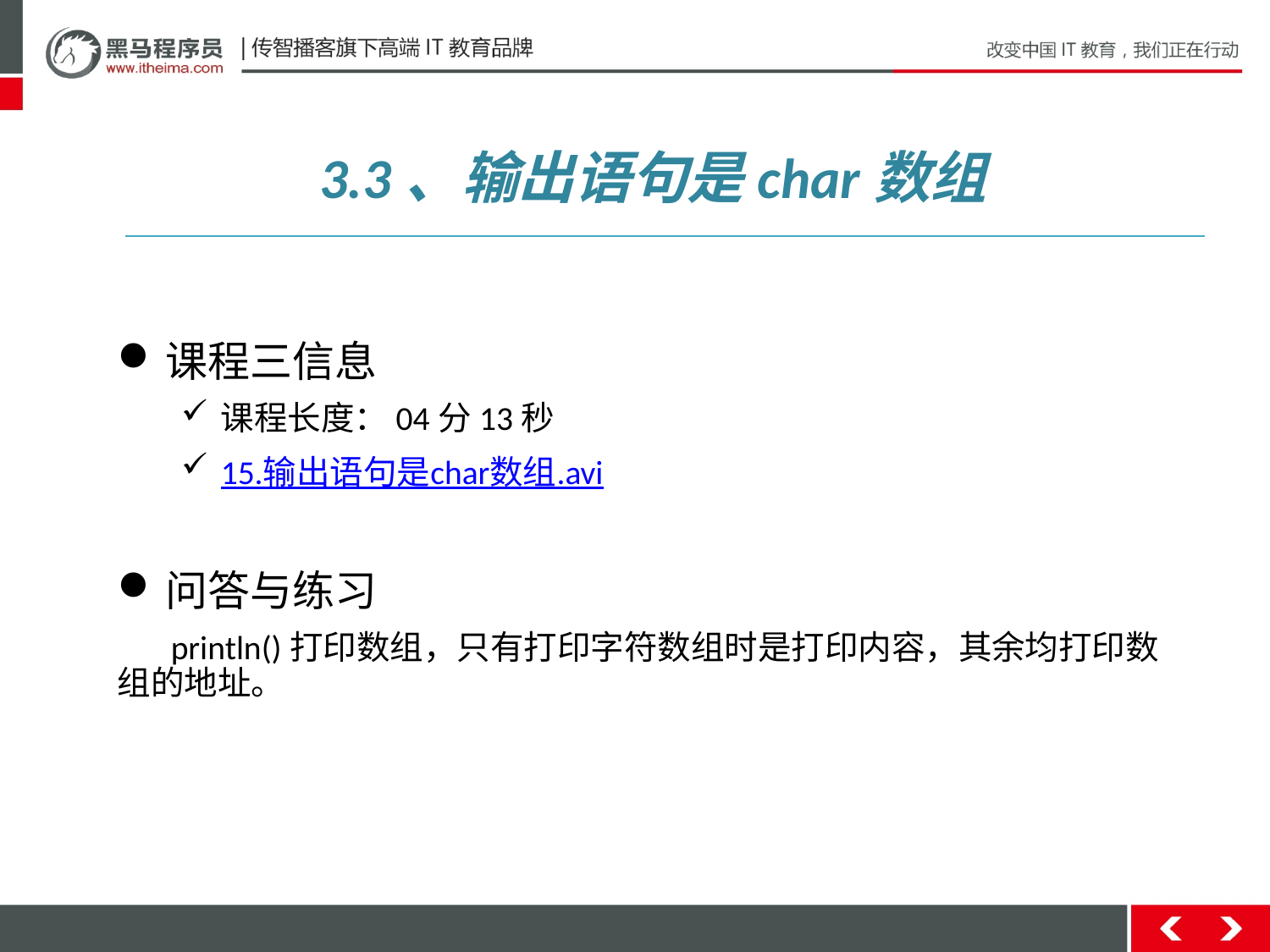

3.3、输出语句是char数组

课程三信息
课程长度：04分13秒
15.输出语句是char数组.avi

问答与练习
       println()打印数组，只有打印字符数组时是打印内容，其余均打印数组的地址。